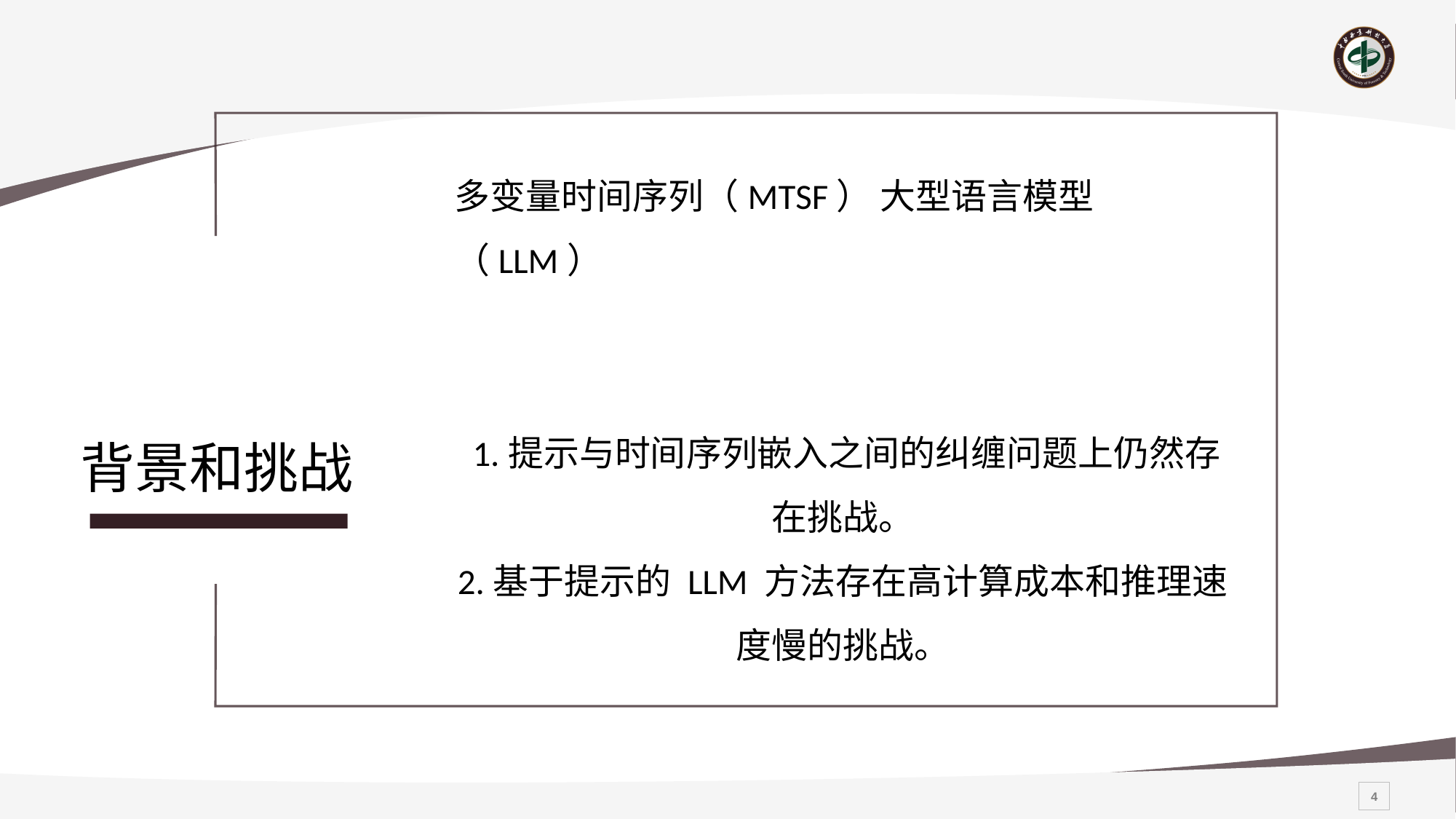

多变量时间序列（MTSF） 大型语言模型（LLM）

 1.提示与时间序列嵌入之间的纠缠问题上仍然存在挑战。
2.基于提示的 LLM 方法存在高计算成本和推理速度慢的挑战。
# 背景和挑战